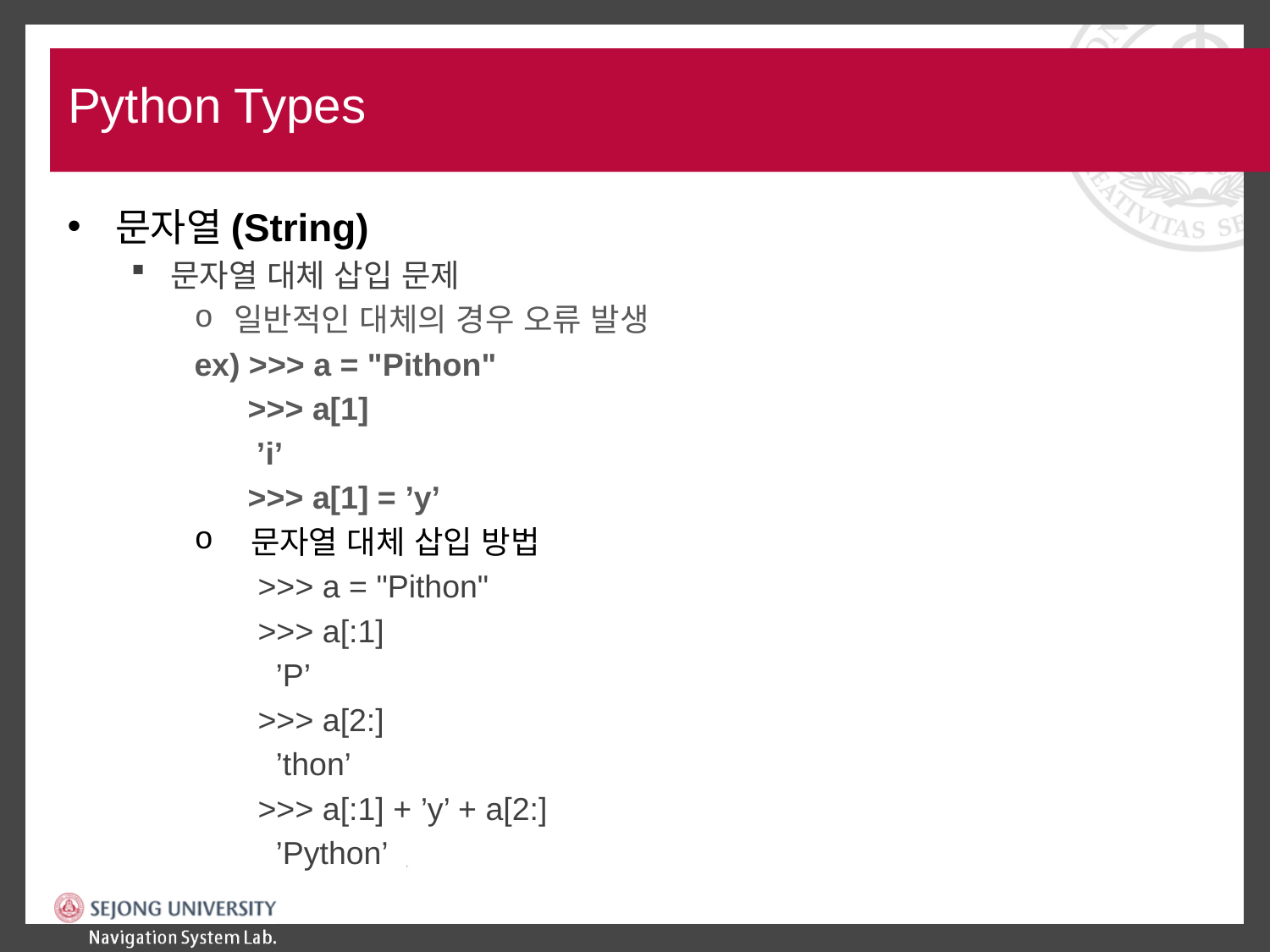

# Python Types
문자열(String)
문자열 대체 삽입 문제
일반적인 대체의 경우 오류 발생
ex) >>> a = "Pithon"
      >>> a[1]
       ’i’
      >>> a[1] = ’y’
 문자열 대체 삽입 방법
>>> a = "Pithon"
>>> a[:1]
  ’P’
>>> a[2:]
  ’thon’
>>> a[:1] + ’y’ + a[2:]
  ’Python’